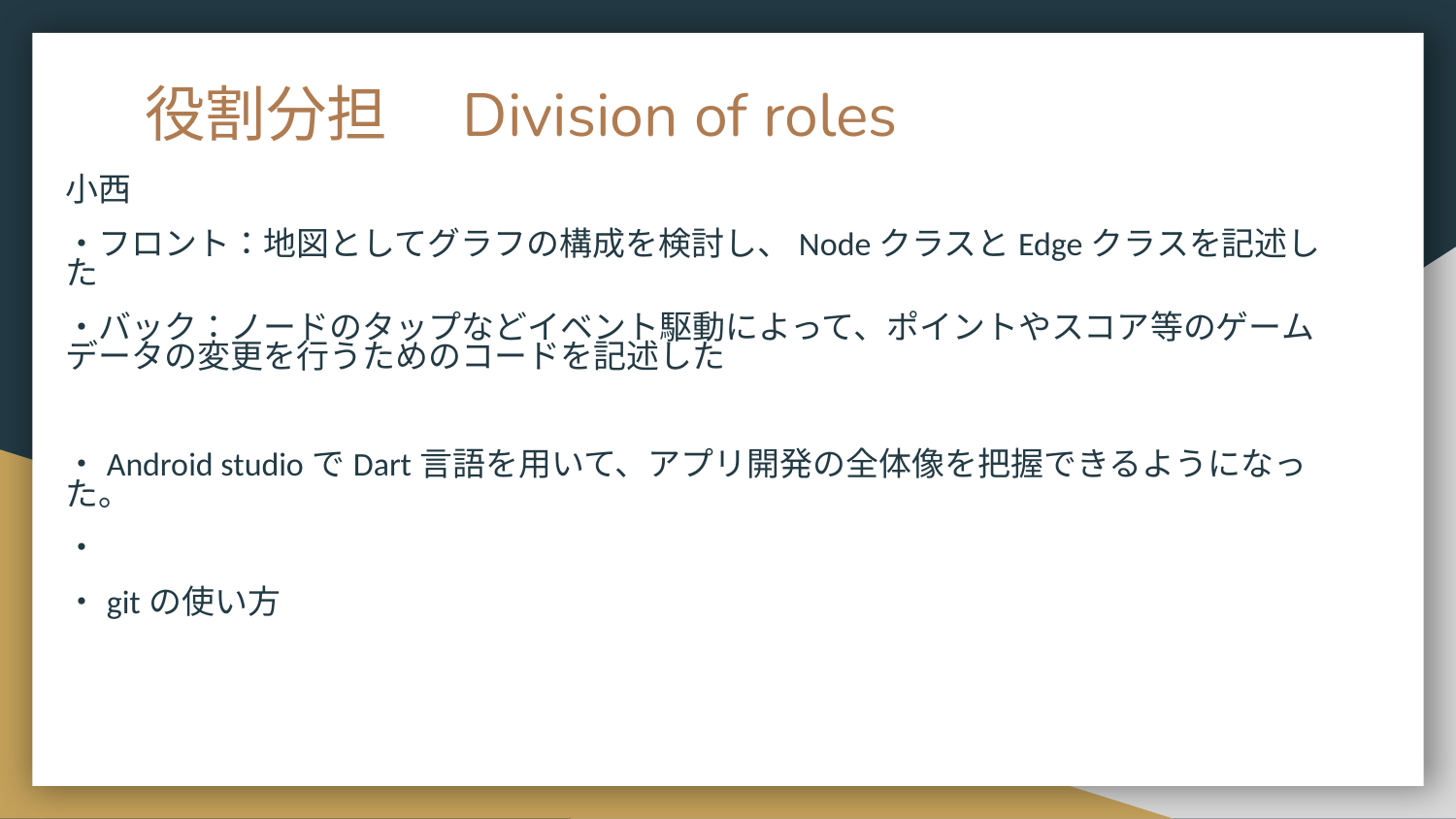

# 役割分担　Division of roles
小西
・フロント：地図としてグラフの構成を検討し、NodeクラスとEdgeクラスを記述した
・バック：ノードのタップなどイベント駆動によって、ポイントやスコア等のゲームデータの変更を行うためのコードを記述した

・Android studioでDart言語を用いて、アプリ開発の全体像を把握できるようになった。
・
・gitの使い方